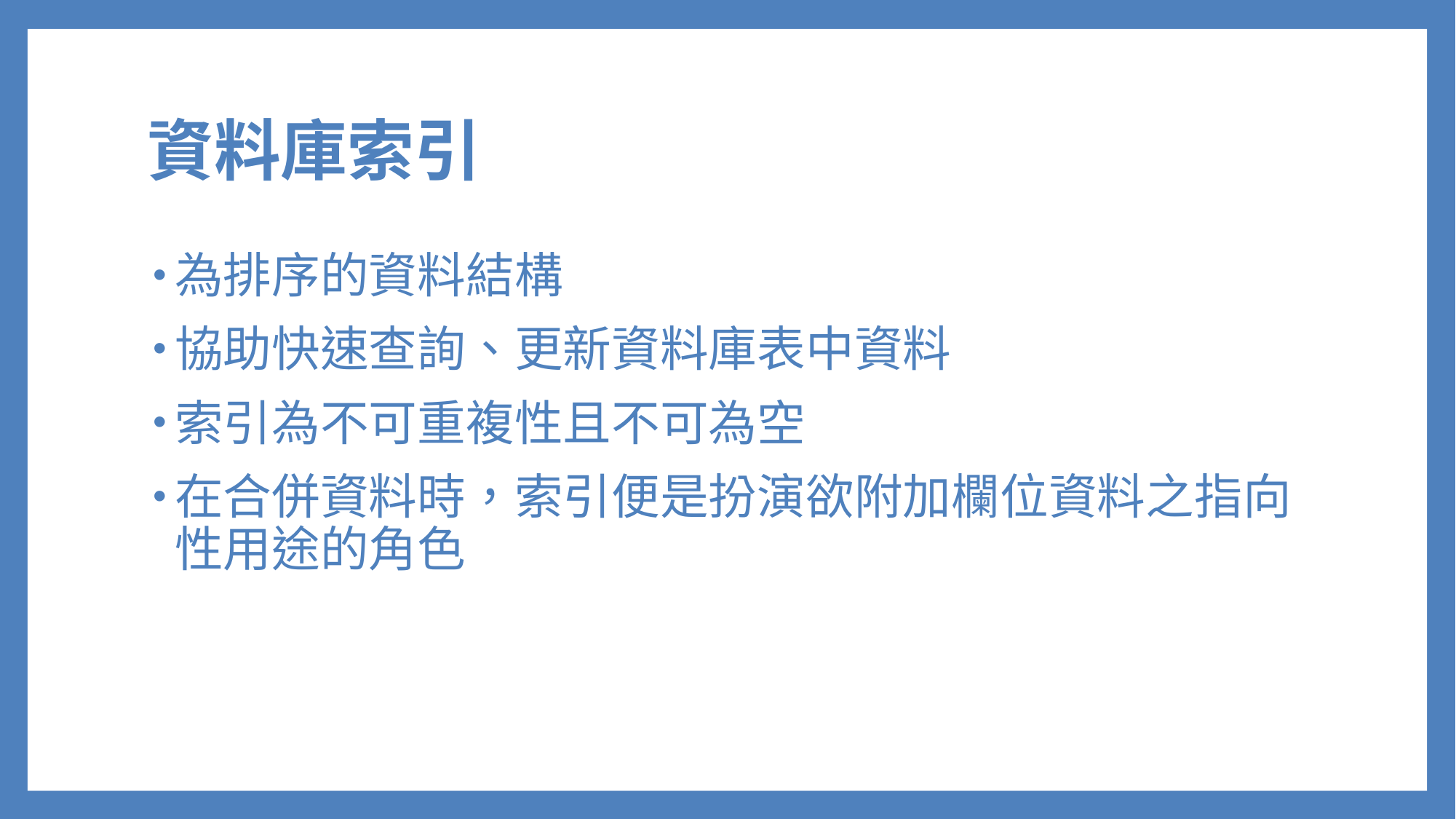

# 資料庫索引
為排序的資料結構
協助快速查詢、更新資料庫表中資料
索引為不可重複性且不可為空
在合併資料時，索引便是扮演欲附加欄位資料之指向性用途的角色